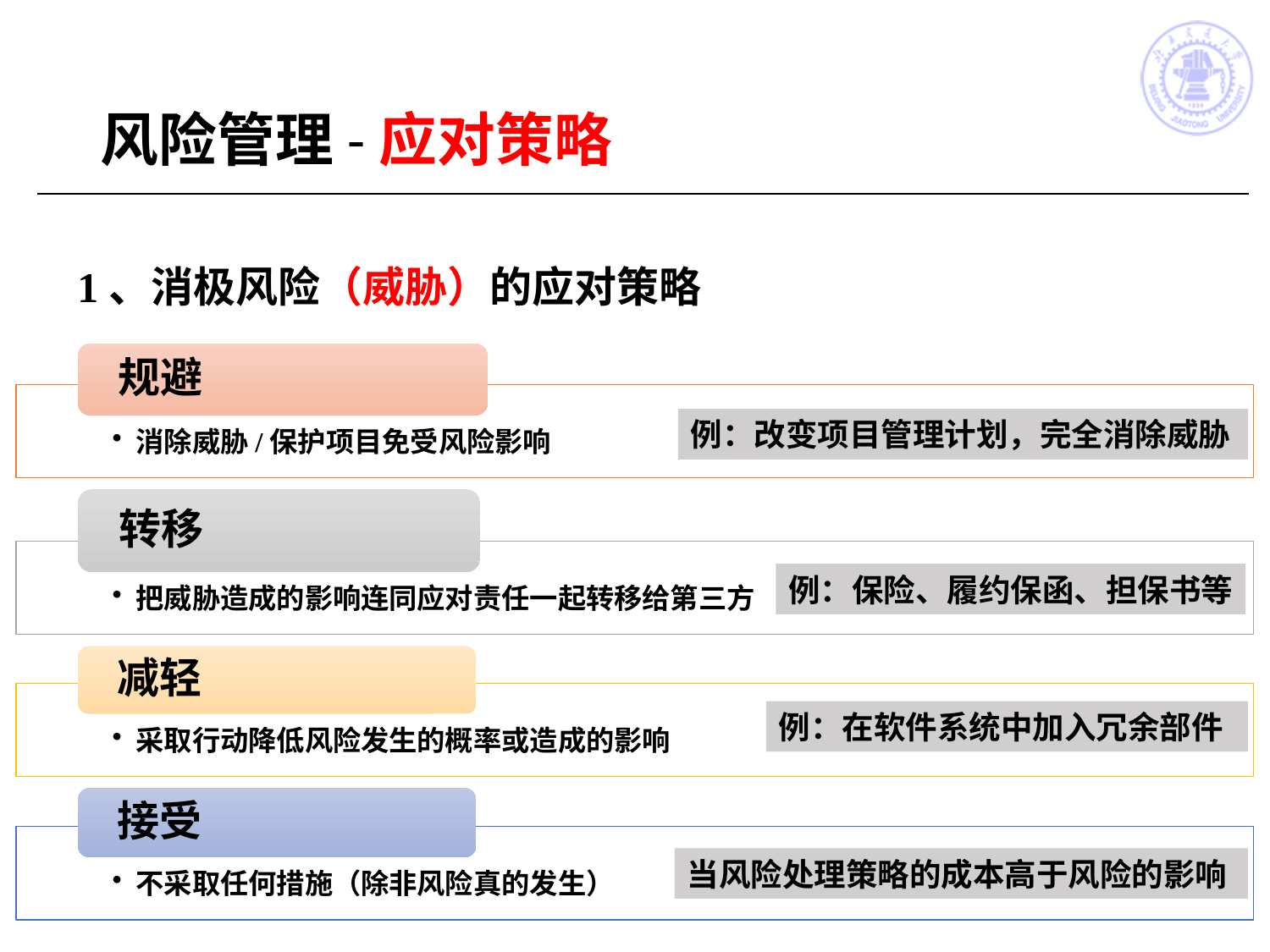

# 风险管理-应对策略
1、消极风险（威胁）的应对策略
消除威胁/保护项目免受风险影响
规避
把威胁造成的影响连同应对责任一起转移给第三方
转移
采取行动降低风险发生的概率或造成的影响
减轻
不采取任何措施（除非风险真的发生）
接受
例：改变项目管理计划，完全消除威胁
例：保险、履约保函、担保书等
例：在软件系统中加入冗余部件
当风险处理策略的成本高于风险的影响